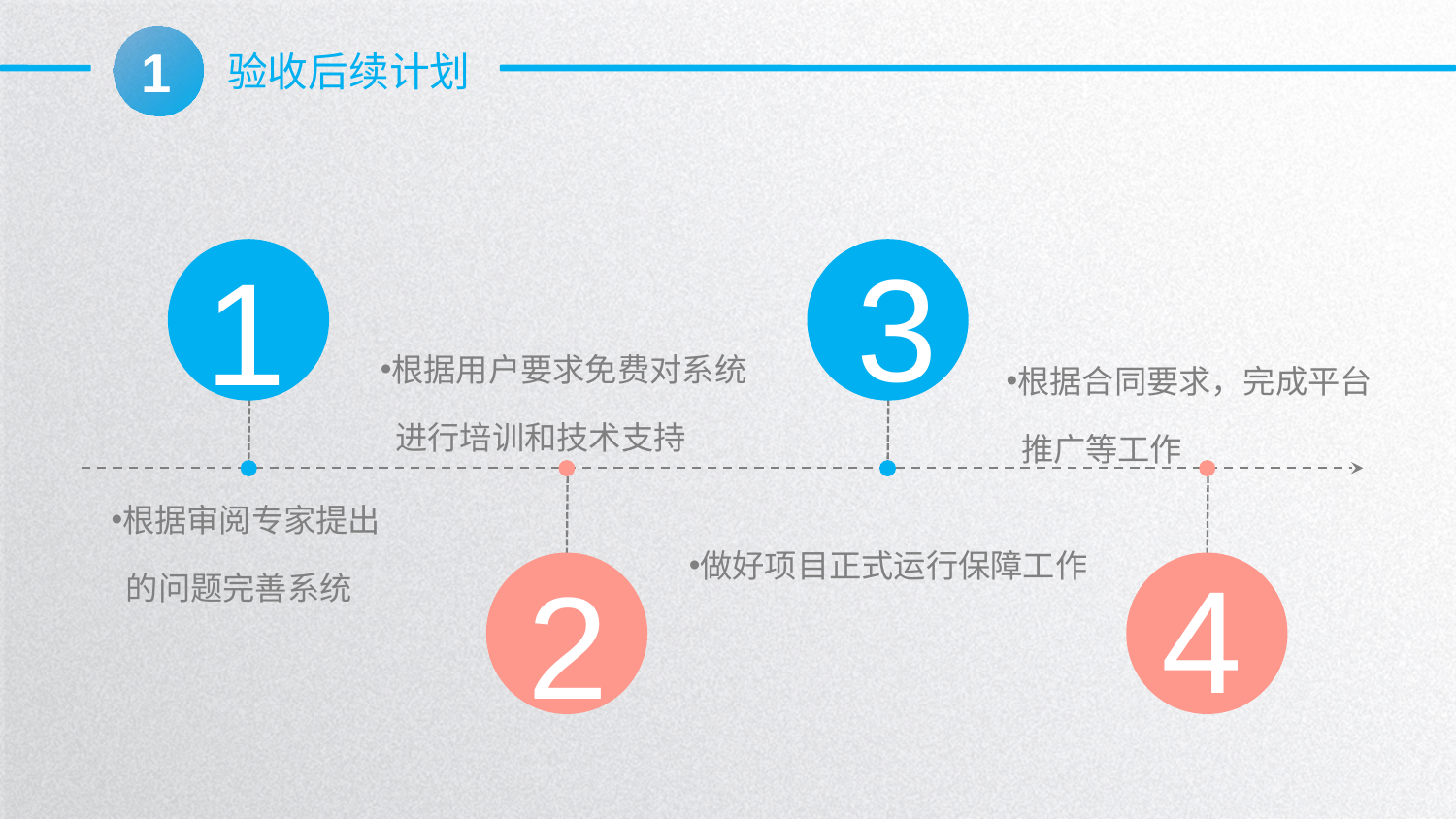

1
验收后续计划

   3

   1

根据用户要求免费对系统
 进行培训和技术支持
根据合同要求，完成平台
 推广等工作

根据审阅专家提出
 的问题完善系统
做好项目正式运行保障工作
   4

   2